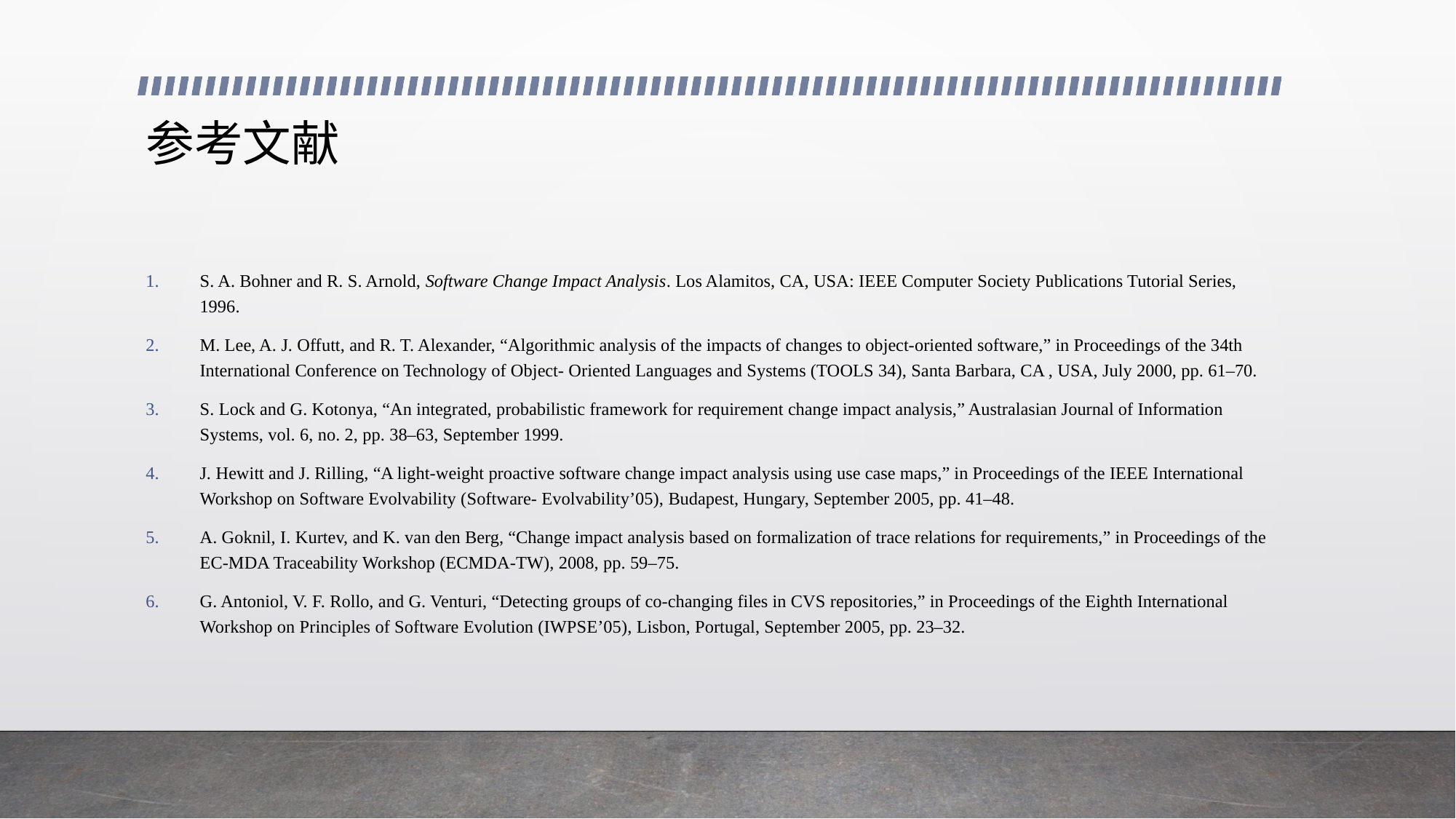

# 参考文献
S. A. Bohner and R. S. Arnold, Software Change Impact Analysis. Los Alamitos, CA, USA: IEEE Computer Society Publications Tutorial Series, 1996.
M. Lee, A. J. Offutt, and R. T. Alexander, “Algorithmic analysis of the impacts of changes to object-oriented software,” in Proceedings of the 34th International Conference on Technology of Object- Oriented Languages and Systems (TOOLS 34), Santa Barbara, CA , USA, July 2000, pp. 61–70.
S. Lock and G. Kotonya, “An integrated, probabilistic framework for requirement change impact analysis,” Australasian Journal of Information Systems, vol. 6, no. 2, pp. 38–63, September 1999.
J. Hewitt and J. Rilling, “A light-weight proactive software change impact analysis using use case maps,” in Proceedings of the IEEE International Workshop on Software Evolvability (Software- Evolvability’05), Budapest, Hungary, September 2005, pp. 41–48.
A. Goknil, I. Kurtev, and K. van den Berg, “Change impact analysis based on formalization of trace relations for requirements,” in Proceedings of the EC-MDA Traceability Workshop (ECMDA-TW), 2008, pp. 59–75.
G. Antoniol, V. F. Rollo, and G. Venturi, “Detecting groups of co-changing files in CVS repositories,” in Proceedings of the Eighth International Workshop on Principles of Software Evolution (IWPSE’05), Lisbon, Portugal, September 2005, pp. 23–32.